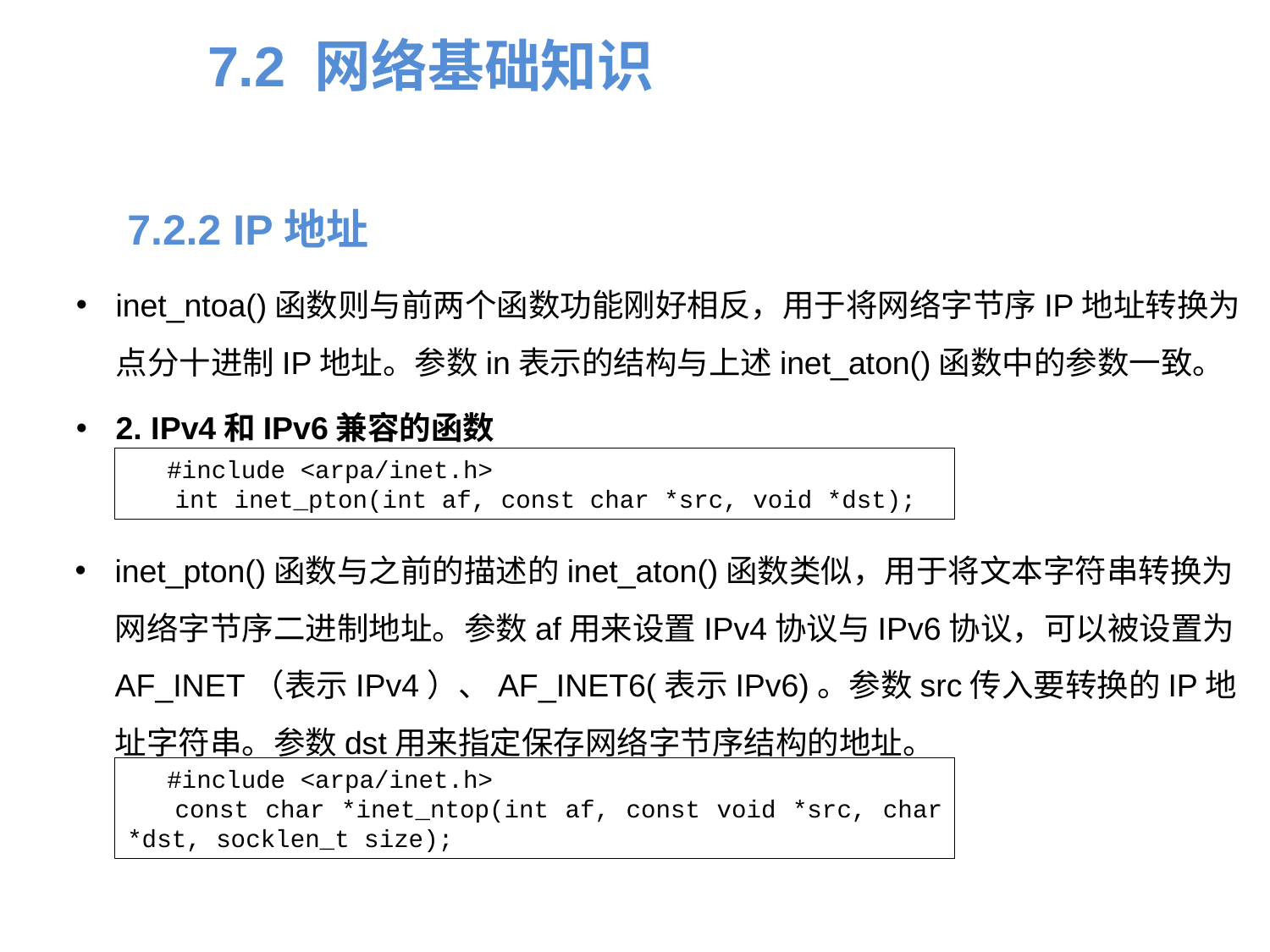

7.2 网络基础知识
7.2.2 IP地址
inet_ntoa()函数则与前两个函数功能刚好相反，用于将网络字节序IP地址转换为点分十进制IP地址。参数in表示的结构与上述inet_aton()函数中的参数一致。
2. IPv4和IPv6兼容的函数
#include <arpa/inet.h>
int inet_pton(int af, const char *src, void *dst);
inet_pton()函数与之前的描述的inet_aton()函数类似，用于将文本字符串转换为网络字节序二进制地址。参数af用来设置IPv4协议与IPv6协议，可以被设置为AF_INET（表示IPv4）、AF_INET6(表示IPv6)。参数src传入要转换的IP地址字符串。参数dst用来指定保存网络字节序结构的地址。
#include <arpa/inet.h>
const char *inet_ntop(int af, const void *src, char *dst, socklen_t size);